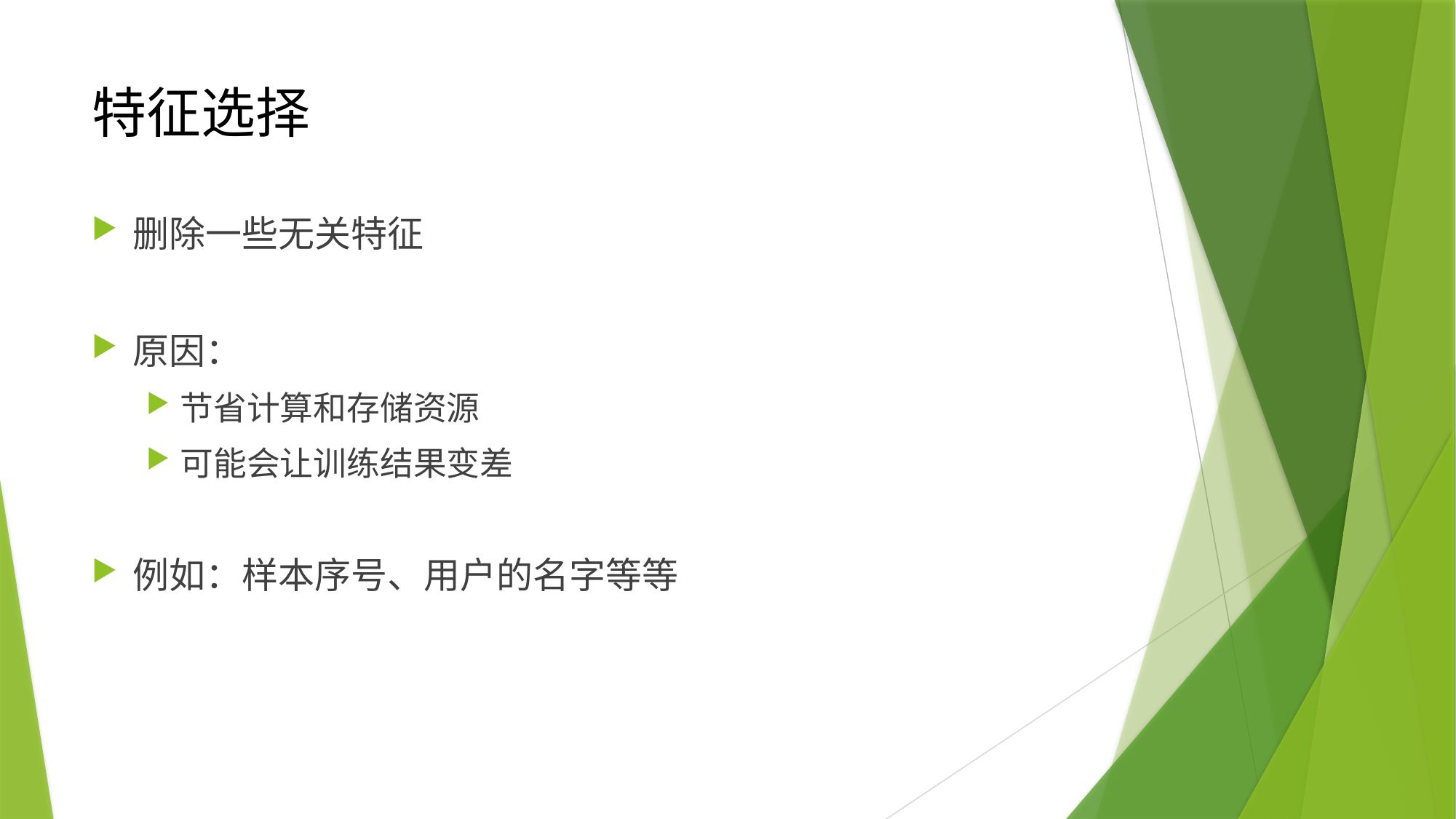

# 特征选择
删除一些无关特征

原因：
节省计算和存储资源
可能会让训练结果变差

例如：样本序号、用户的名字等等